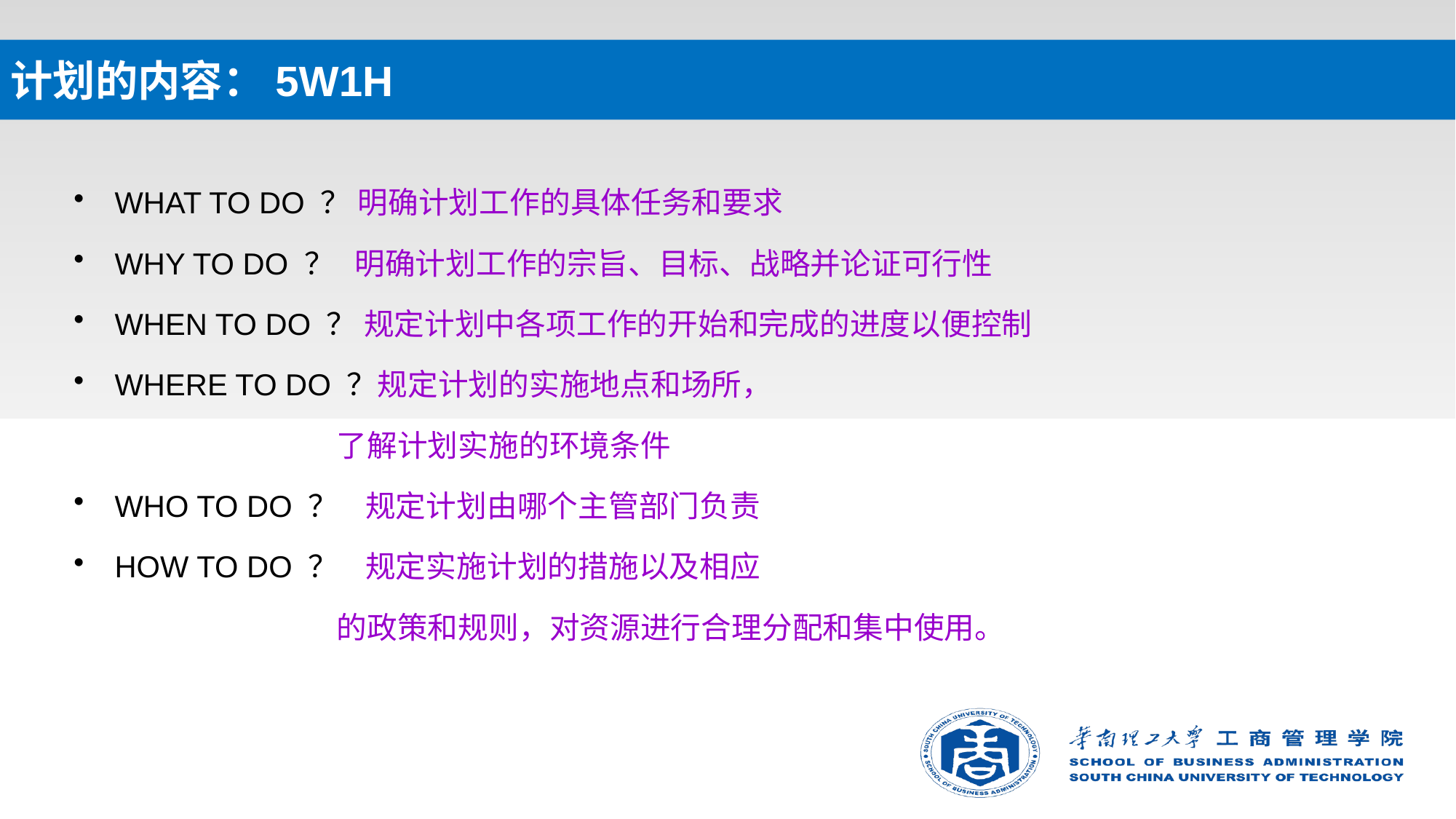

# 计划的内容：5W1H
WHAT TO DO ？ 明确计划工作的具体任务和要求
WHY TO DO ？   明确计划工作的宗旨、目标、战略并论证可行性
WHEN TO DO ？ 规定计划中各项工作的开始和完成的进度以便控制
WHERE TO DO ？规定计划的实施地点和场所，
                                      了解计划实施的环境条件
WHO TO DO ？    规定计划由哪个主管部门负责
HOW TO DO ？    规定实施计划的措施以及相应
                                      的政策和规则，对资源进行合理分配和集中使用。